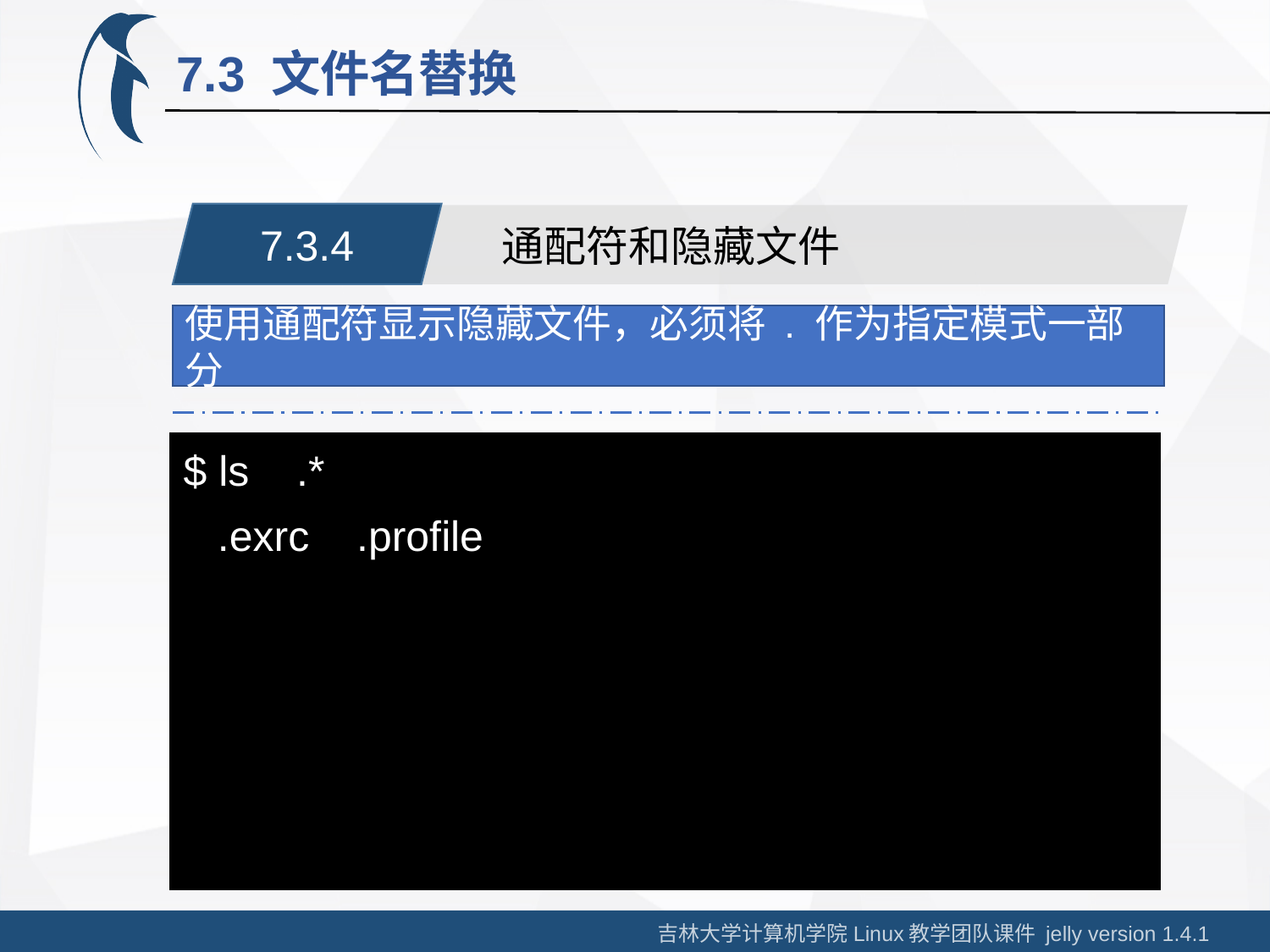

7.3 文件名替换
7.3.4
通配符和隐藏文件
使用通配符显示隐藏文件，必须将 . 作为指定模式一部分

$ ls    .*
   .exrc    .profile